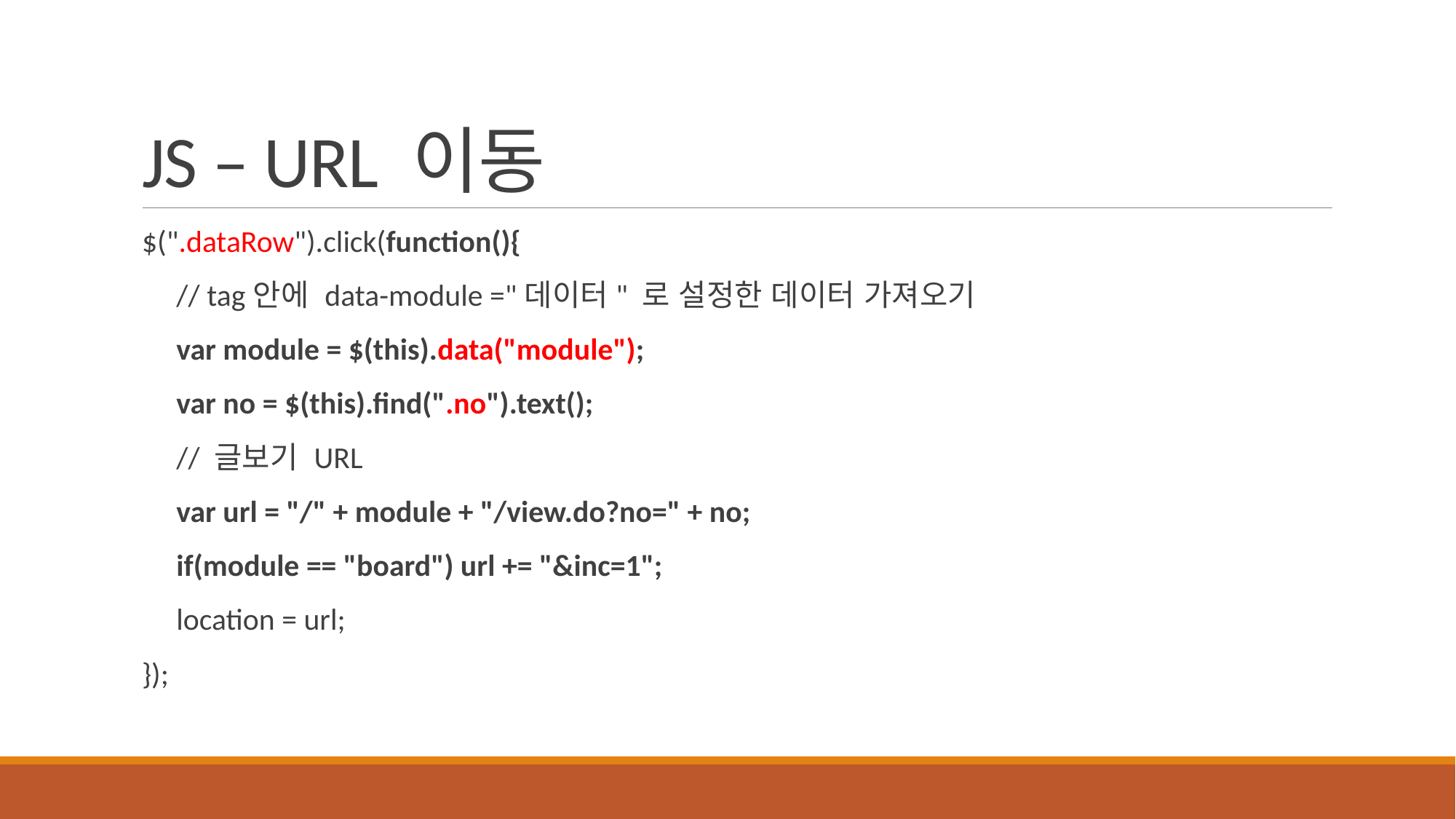

# JS – URL 이동
$(".dataRow").click(function(){
     // tag안에 data-module ="데이터" 로 설정한 데이터 가져오기
     var module = $(this).data("module");
     var no = $(this).find(".no").text();
     // 글보기 URL
     var url = "/" + module + "/view.do?no=" + no;
     if(module == "board") url += "&inc=1";
     location = url;
});